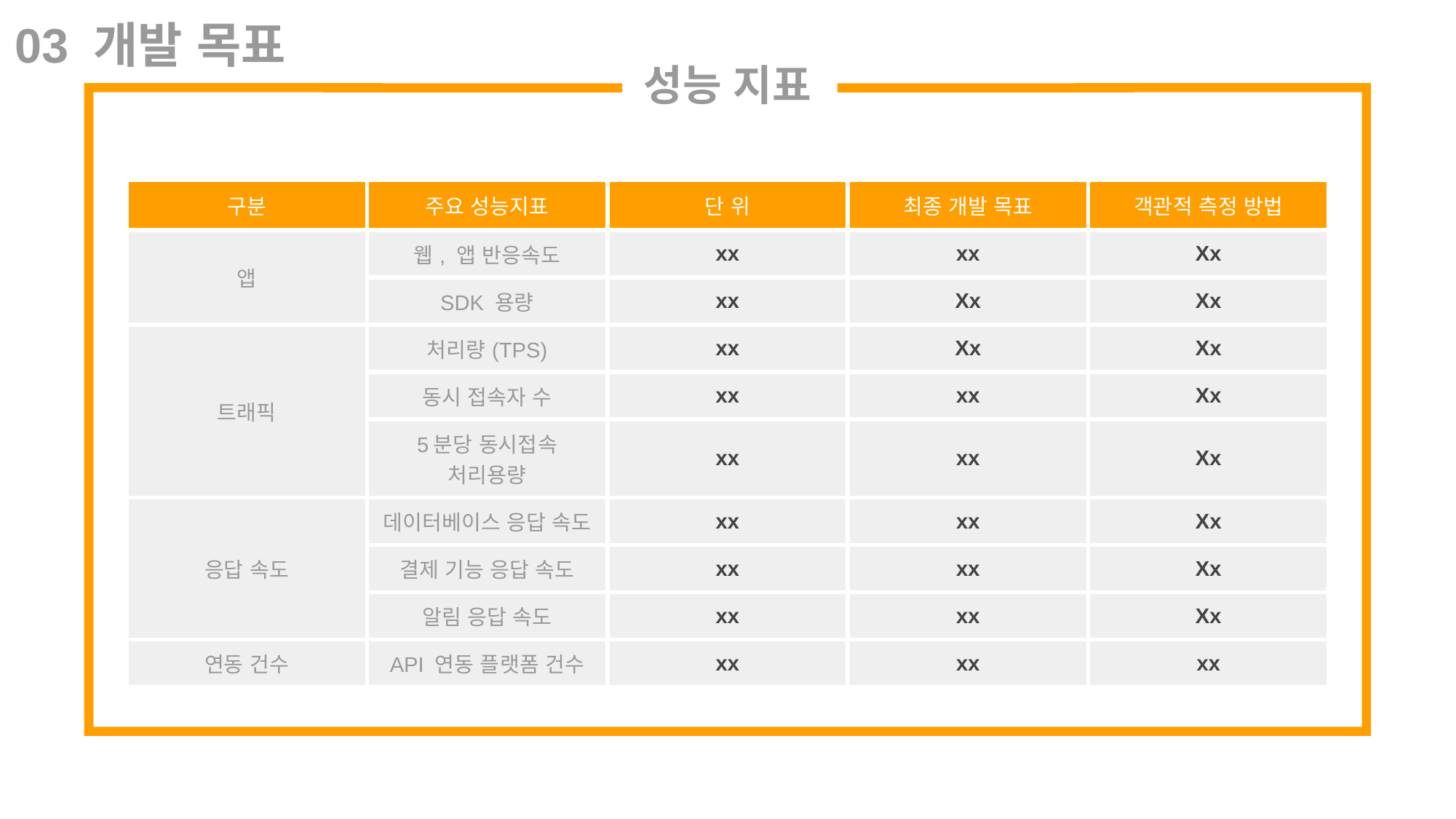

03 개발 목표
성능 지표
| 구분 | 주요 성능지표 | 단 위 | 최종 개발 목표 | 객관적 측정 방법 |
| --- | --- | --- | --- | --- |
| 앱 | 웹, 앱 반응속도 | xx | xx | Xx |
|  | SDK 용량 | xx | Xx | Xx |
| 트래픽 | 처리량(TPS) | xx | Xx | Xx |
|  | 동시 접속자 수 | xx | xx | Xx |
|  | 5분당 동시접속 처리용량 | xx | xx | Xx |
| 응답 속도 | 데이터베이스 응답 속도 | xx | xx | Xx |
|  | 결제 기능 응답 속도 | xx | xx | Xx |
|  | 알림 응답 속도 | xx | xx | Xx |
| 연동 건수 | API 연동 플랫폼 건수 | xx | xx | xx |